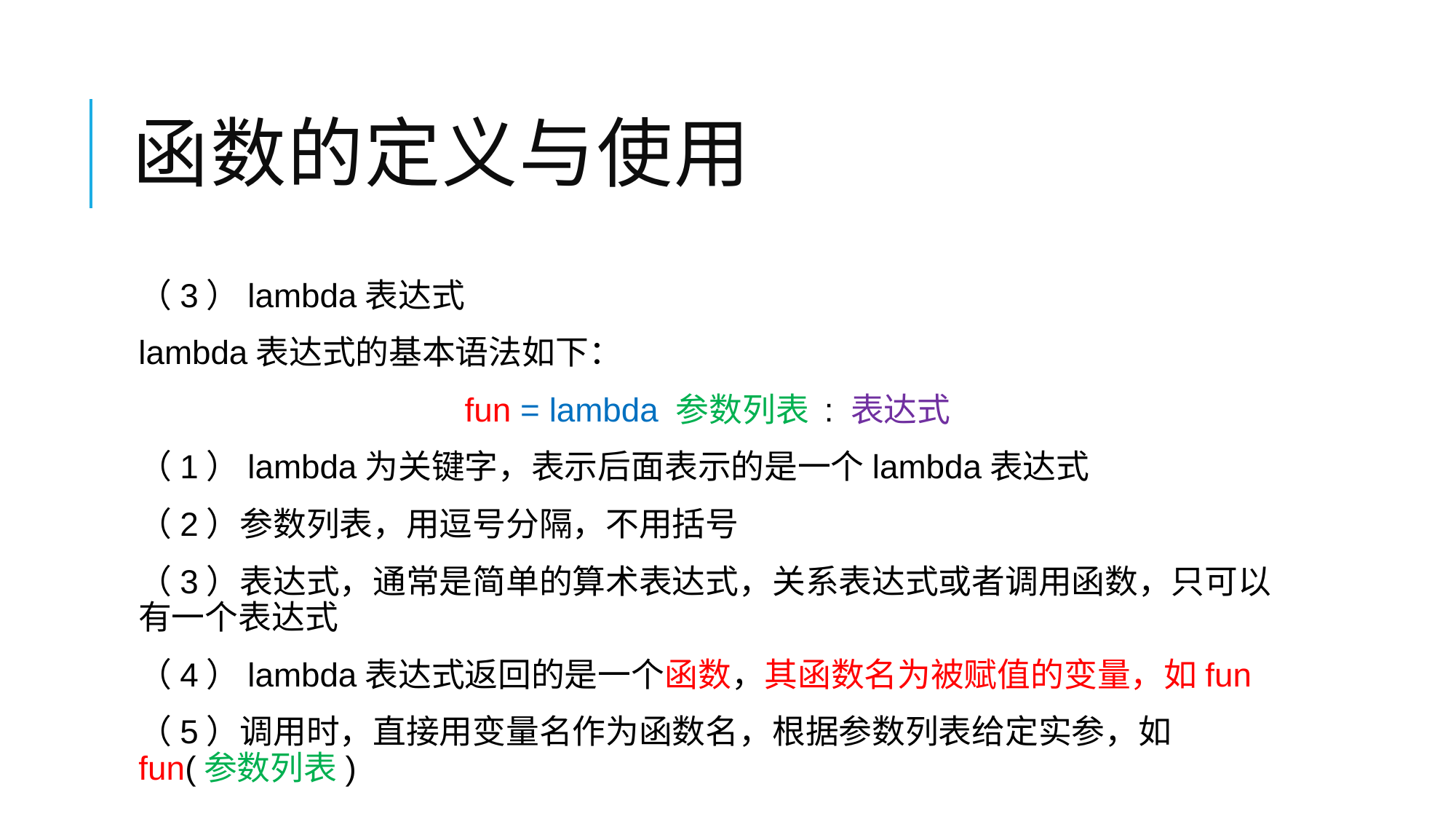

# 函数的定义与使用
（3）lambda表达式
lambda表达式的基本语法如下：
fun = lambda 参数列表 : 表达式
（1）lambda为关键字，表示后面表示的是一个lambda表达式
（2）参数列表，用逗号分隔，不用括号
（3）表达式，通常是简单的算术表达式，关系表达式或者调用函数，只可以有一个表达式
（4）lambda表达式返回的是一个函数，其函数名为被赋值的变量，如fun
（5）调用时，直接用变量名作为函数名，根据参数列表给定实参，如fun(参数列表)